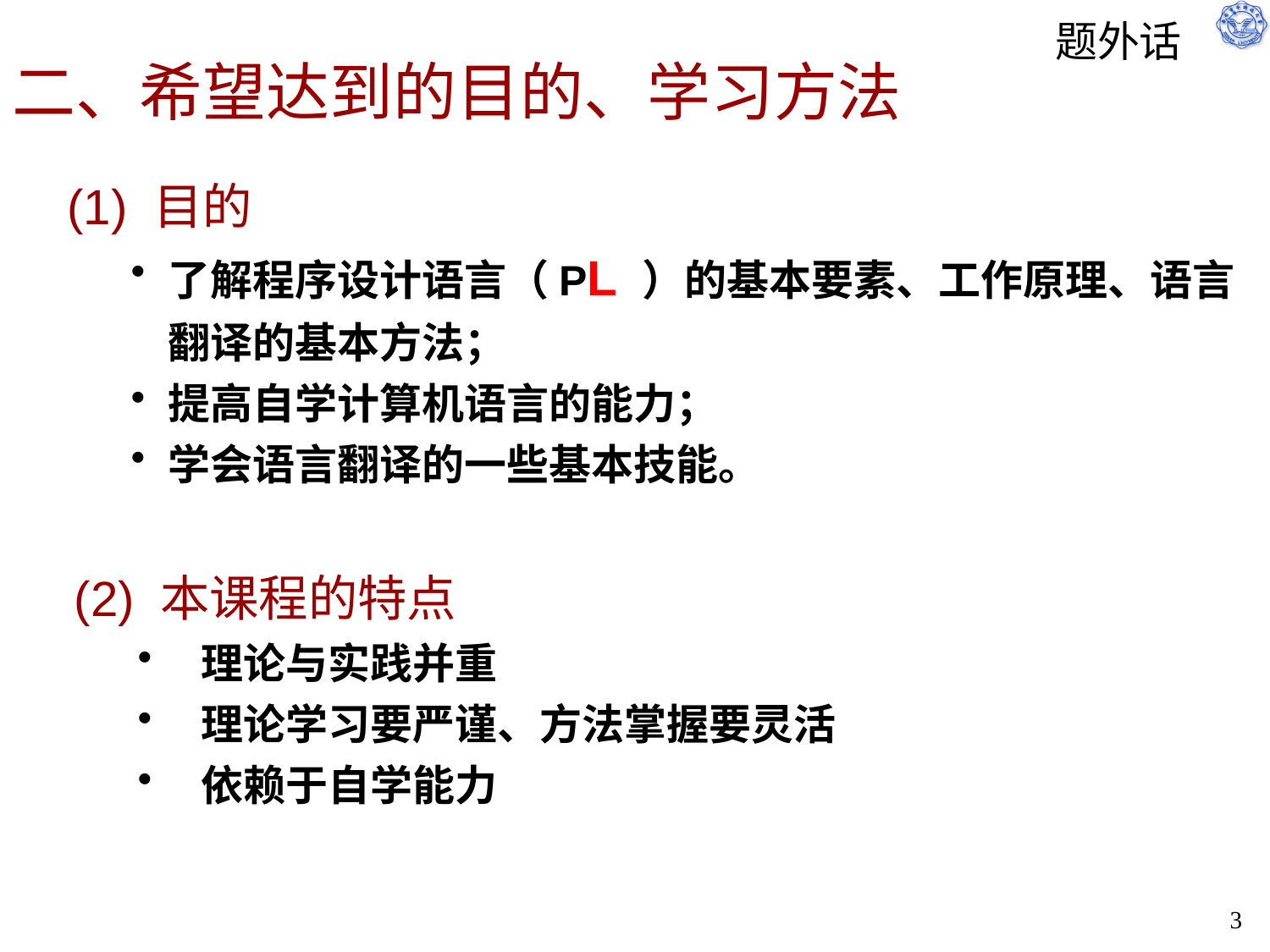

# 题外话
二、希望达到的目的、学习方法

(1) 目的
了解程序设计语言（PL ）的基本要素、工作原理、语言翻译的基本方法；
提高自学计算机语言的能力；
学会语言翻译的一些基本技能。
(2) 本课程的特点
理论与实践并重
理论学习要严谨、方法掌握要灵活
依赖于自学能力
3